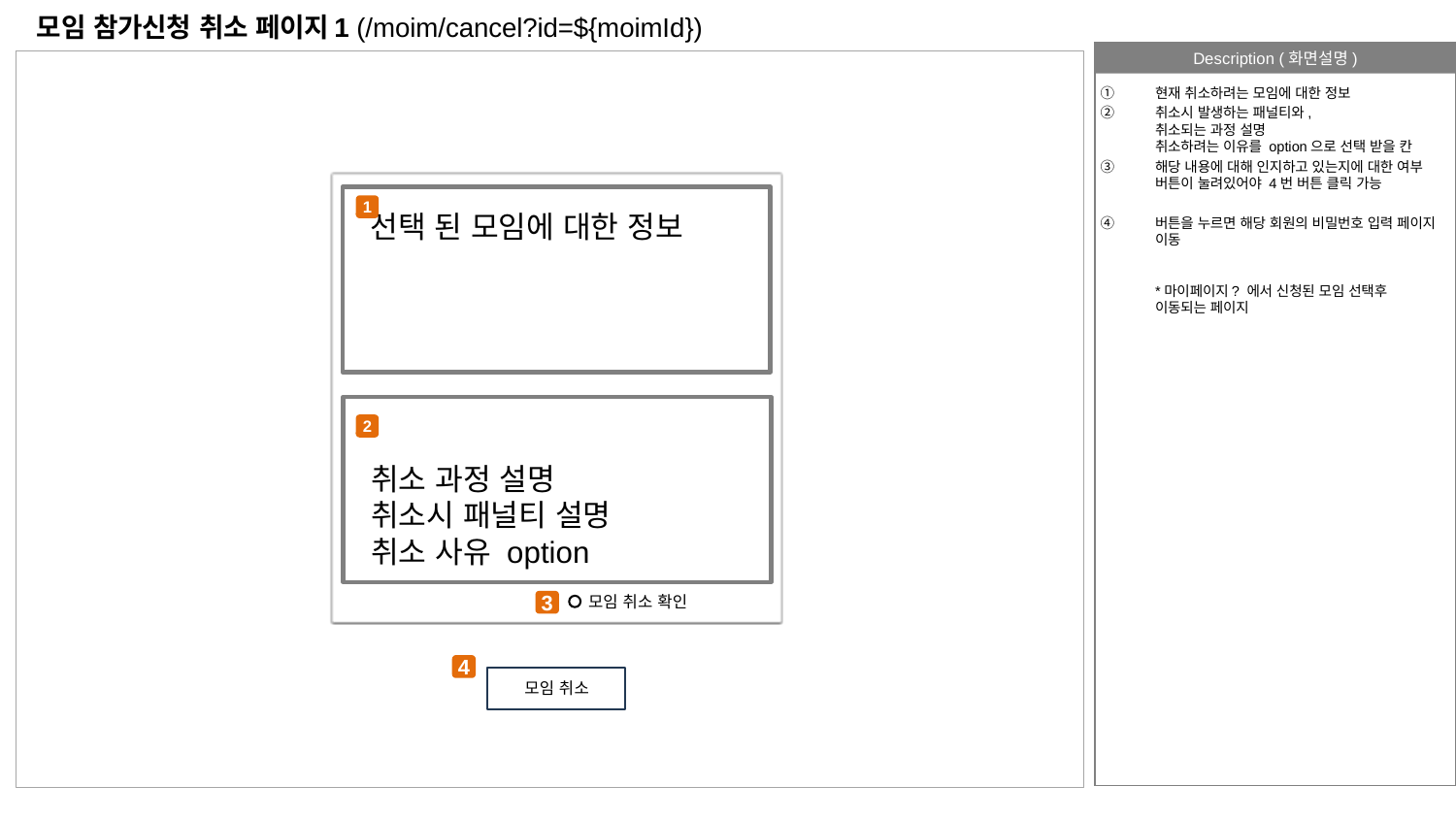

# 모임 참가신청 취소 페이지1 (/moim/cancel?id=${moimId})

현재 취소하려는 모임에 대한 정보
취소시 발생하는 패널티와,
취소되는 과정 설명
취소하려는 이유를 option으로 선택 받을 칸
해당 내용에 대해 인지하고 있는지에 대한 여부
버튼이 눌려있어야 4번 버튼 클릭 가능

버튼을 누르면 해당 회원의 비밀번호 입력 페이지 이동
*마이페이지? 에서 신청된 모임 선택후
이동되는 페이지

1
선택 된 모임에 대한 정보

2
취소 과정 설명
취소시 패널티 설명
취소 사유 option
모임 취소 확인
3

4

모임 취소